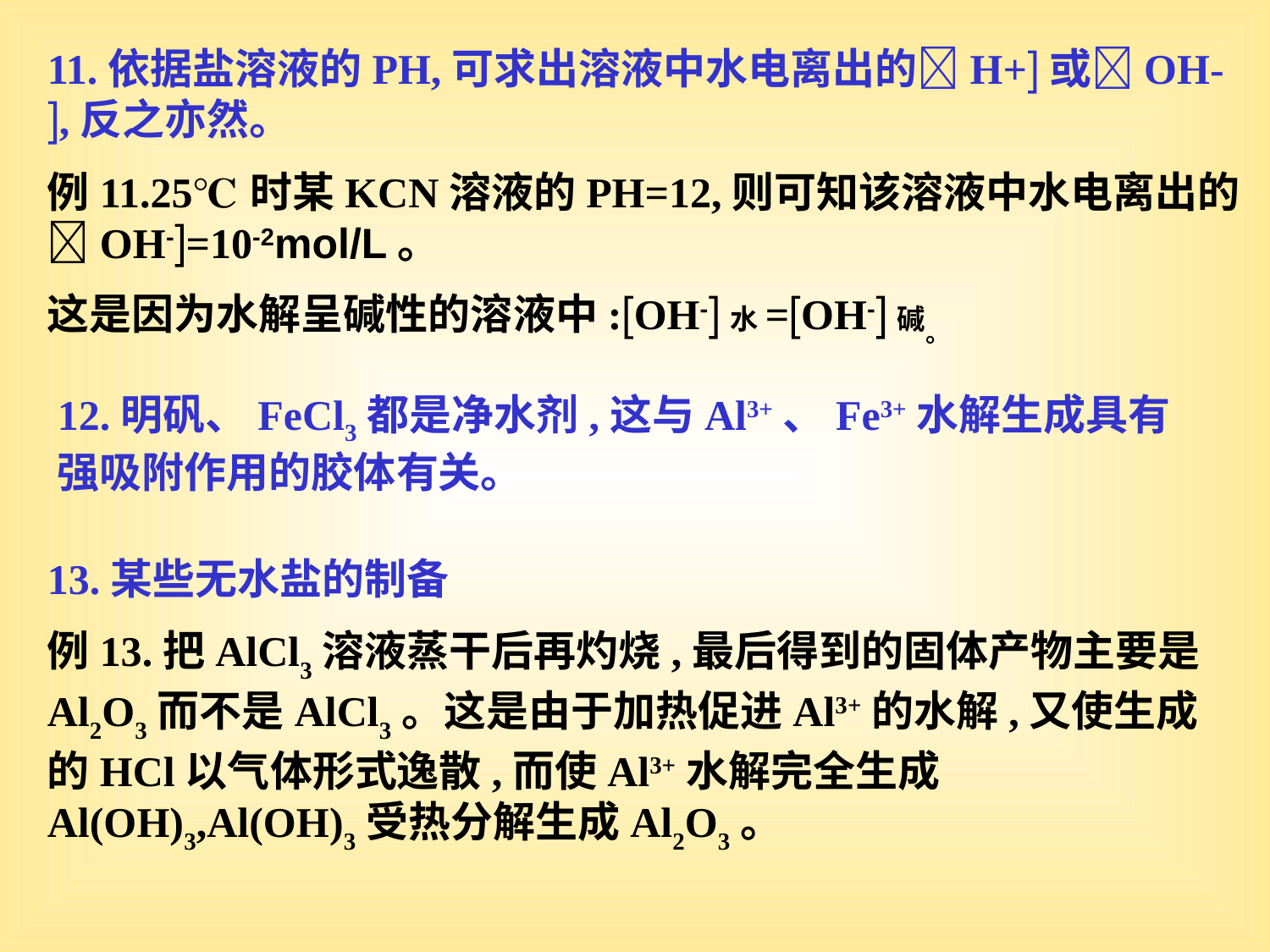

11.依据盐溶液的PH,可求出溶液中水电离出的[H+]或[OH-],反之亦然。
例11.25℃时某KCN溶液的PH=12,则可知该溶液中水电离出的[OH-]=10-2mol/L。
这是因为水解呈碱性的溶液中:[OH-]水=[OH-]碱。
12.明矾、FeCl3都是净水剂,这与Al3+、Fe3+水解生成具有强吸附作用的胶体有关。
13.某些无水盐的制备
例13.把AlCl3溶液蒸干后再灼烧,最后得到的固体产物主要是Al2O3而不是AlCl3。这是由于加热促进Al3+的水解,又使生成的HCl以气体形式逸散,而使Al3+水解完全生成Al(OH)3,Al(OH)3受热分解生成Al2O3。